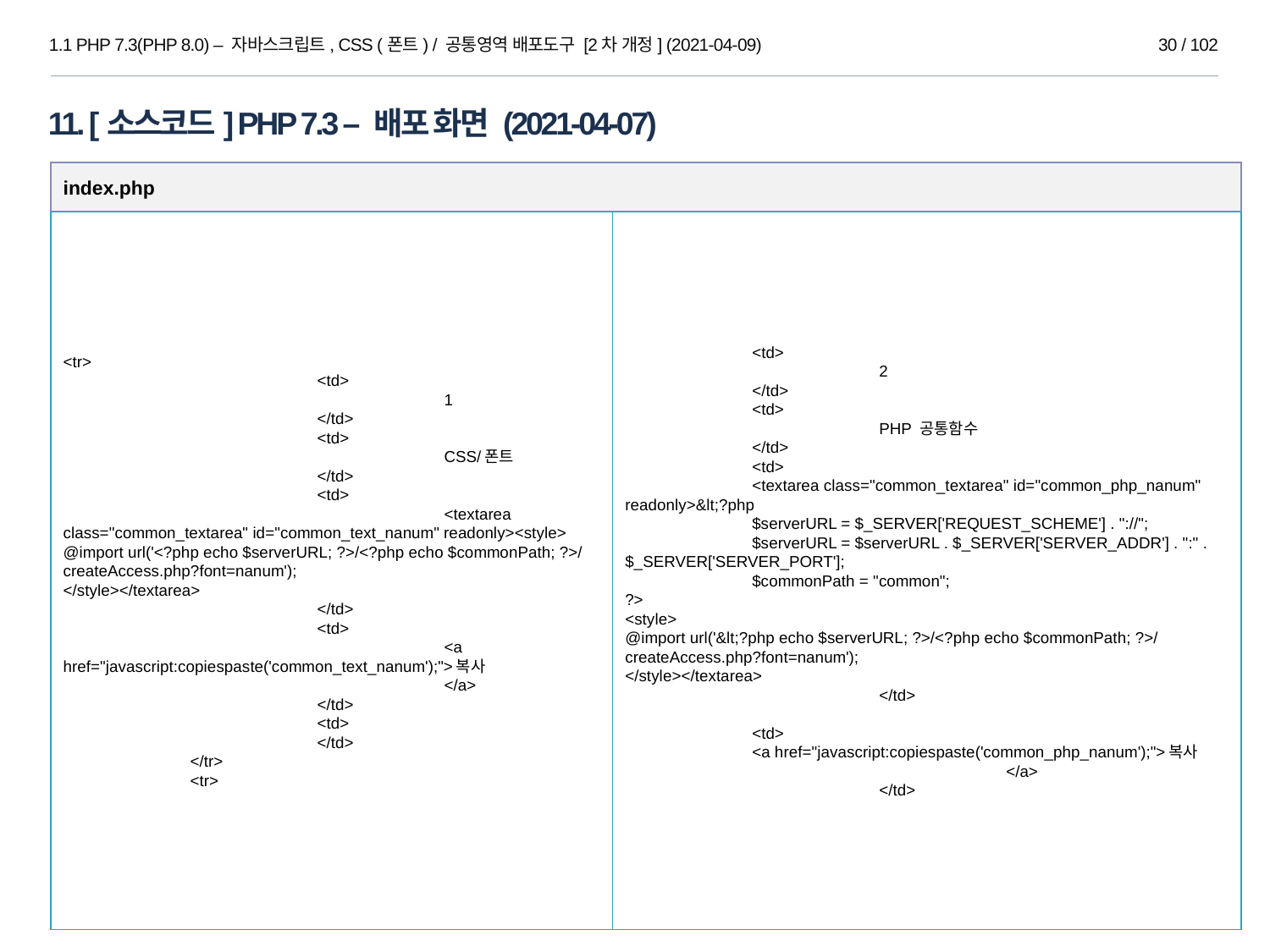

1.1 PHP 7.3(PHP 8.0) – 자바스크립트, CSS (폰트) / 공통영역 배포도구 [2차 개정] (2021-04-09)
30 / 102

11. [소스코드] PHP 7.3 – 배포 화면 (2021-04-07)
index.php
<tr>
		<td>
			1
		</td>
		<td>
			CSS/폰트
		</td>
		<td>
			<textarea class="common_textarea" id="common_text_nanum" readonly><style>
@import url('<?php echo $serverURL; ?>/<?php echo $commonPath; ?>/createAccess.php?font=nanum');
</style></textarea>
		</td>
		<td>
			<a href="javascript:copiespaste('common_text_nanum');">복사
			</a>
		</td>
		<td>
		</td>
	</tr>
	<tr>
	<td>
		2
	</td>
	<td>
		PHP 공통함수
	</td>
	<td>
	<textarea class="common_textarea" id="common_php_nanum" readonly>&lt;?php
	$serverURL = $_SERVER['REQUEST_SCHEME'] . "://";
	$serverURL = $serverURL . $_SERVER['SERVER_ADDR'] . ":" . $_SERVER['SERVER_PORT'];
	$commonPath = "common";
?>
<style>
@import url('&lt;?php echo $serverURL; ?>/<?php echo $commonPath; ?>/createAccess.php?font=nanum');
</style></textarea>
		</td>

	<td>
	<a href="javascript:copiespaste('common_php_nanum');">복사
			</a>
		</td>